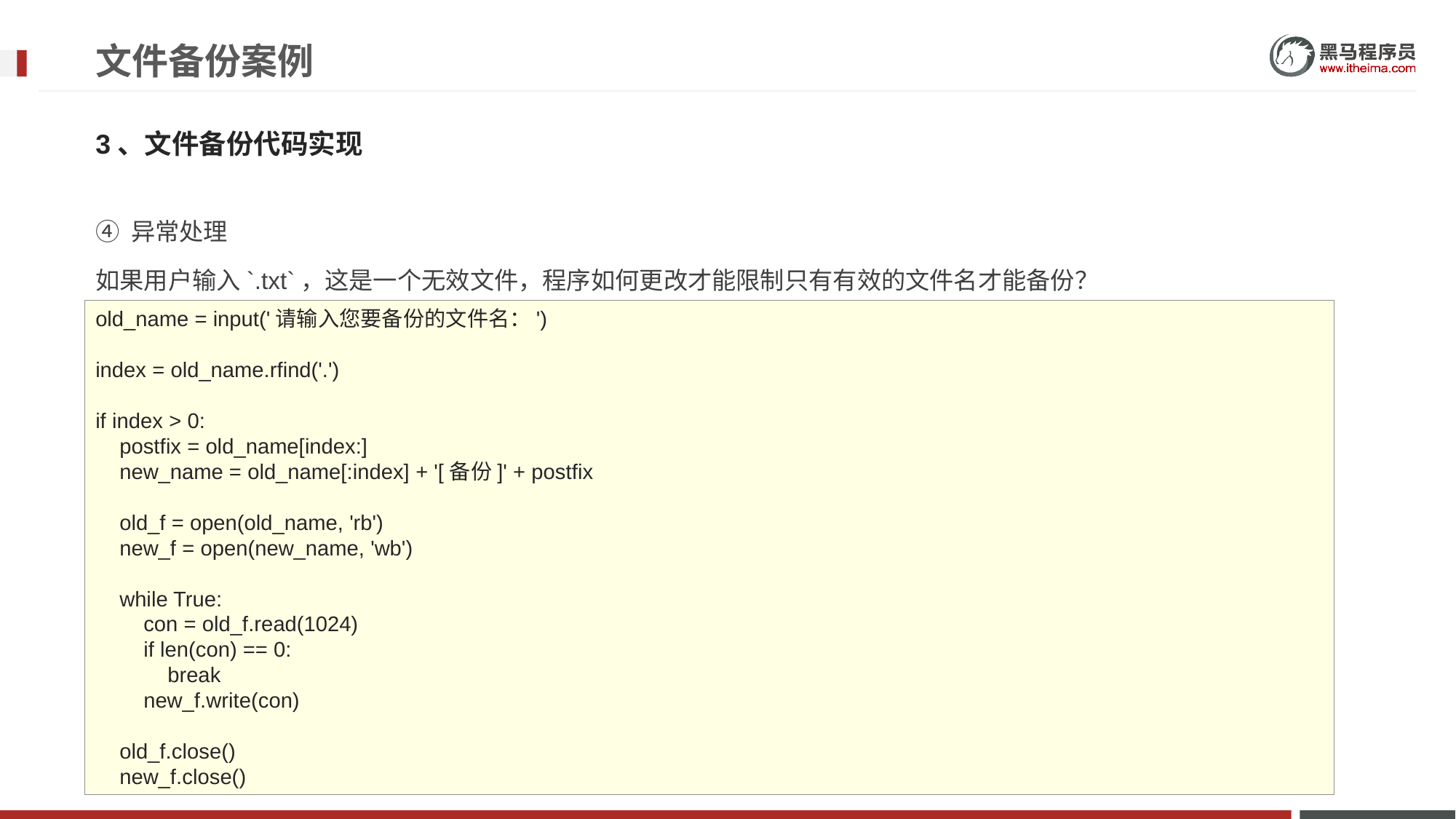

# 文件备份案例
3、文件备份代码实现
④ 异常处理
如果用户输入`.txt`，这是一个无效文件，程序如何更改才能限制只有有效的文件名才能备份？
old_name = input('请输入您要备份的文件名：')

index = old_name.rfind('.')

if index > 0:
    postfix = old_name[index:]
    new_name = old_name[:index] + '[备份]' + postfix

    old_f = open(old_name, 'rb')
    new_f = open(new_name, 'wb')

    while True:
        con = old_f.read(1024)
        if len(con) == 0:
            break
        new_f.write(con)

    old_f.close()
    new_f.close()